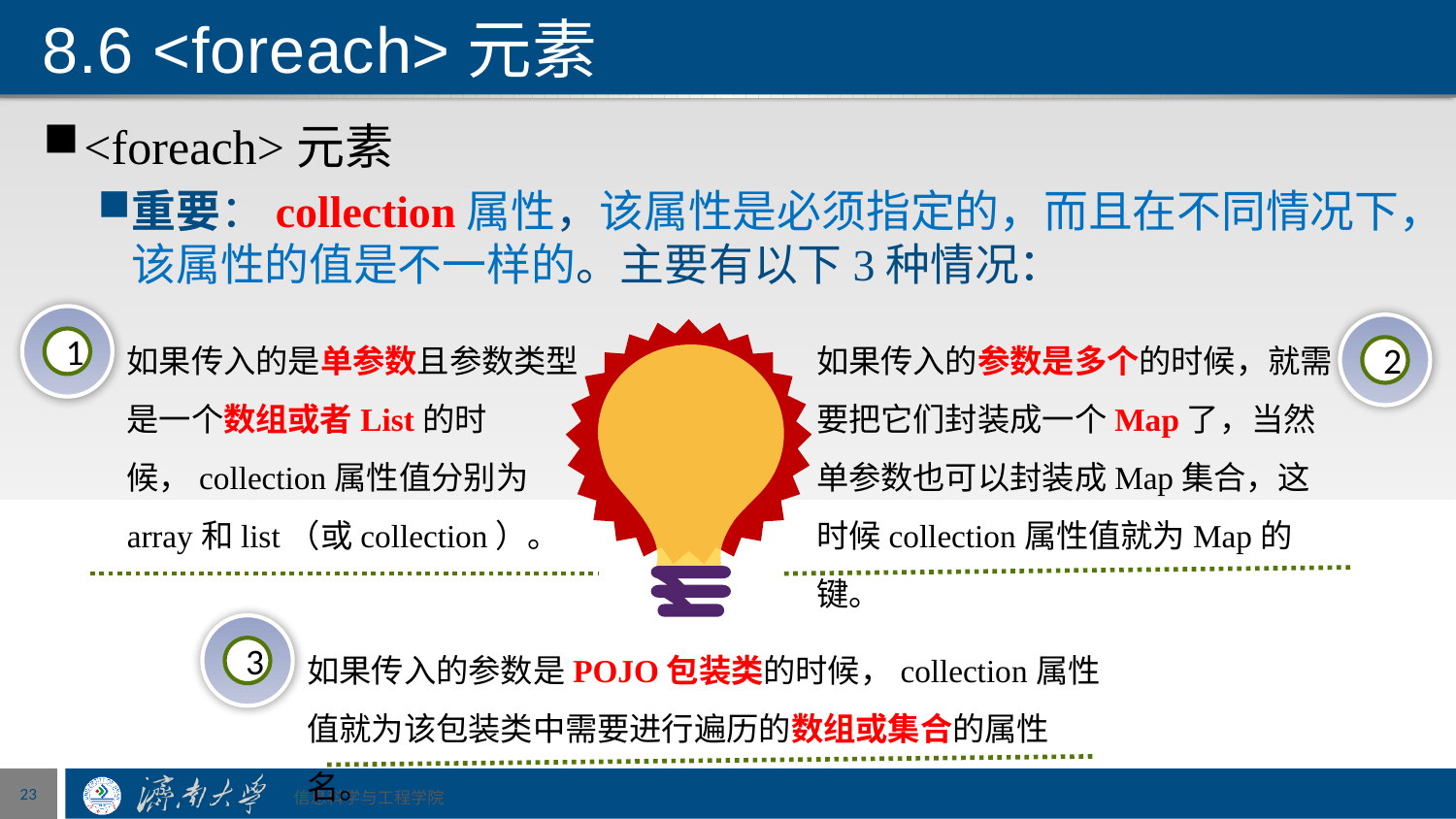

# 8.6 <foreach>元素
<foreach>元素
重要：collection属性，该属性是必须指定的，而且在不同情况下，该属性的值是不一样的。主要有以下3种情况：

如果传入的是单参数且参数类型是一个数组或者List的时候，collection属性值分别为array和list（或collection）。
如果传入的参数是多个的时候，就需要把它们封装成一个Map了，当然单参数也可以封装成Map集合，这时候collection属性值就为Map的键。

1
2

如果传入的参数是POJO包装类的时候，collection属性值就为该包装类中需要进行遍历的数组或集合的属性名。
3